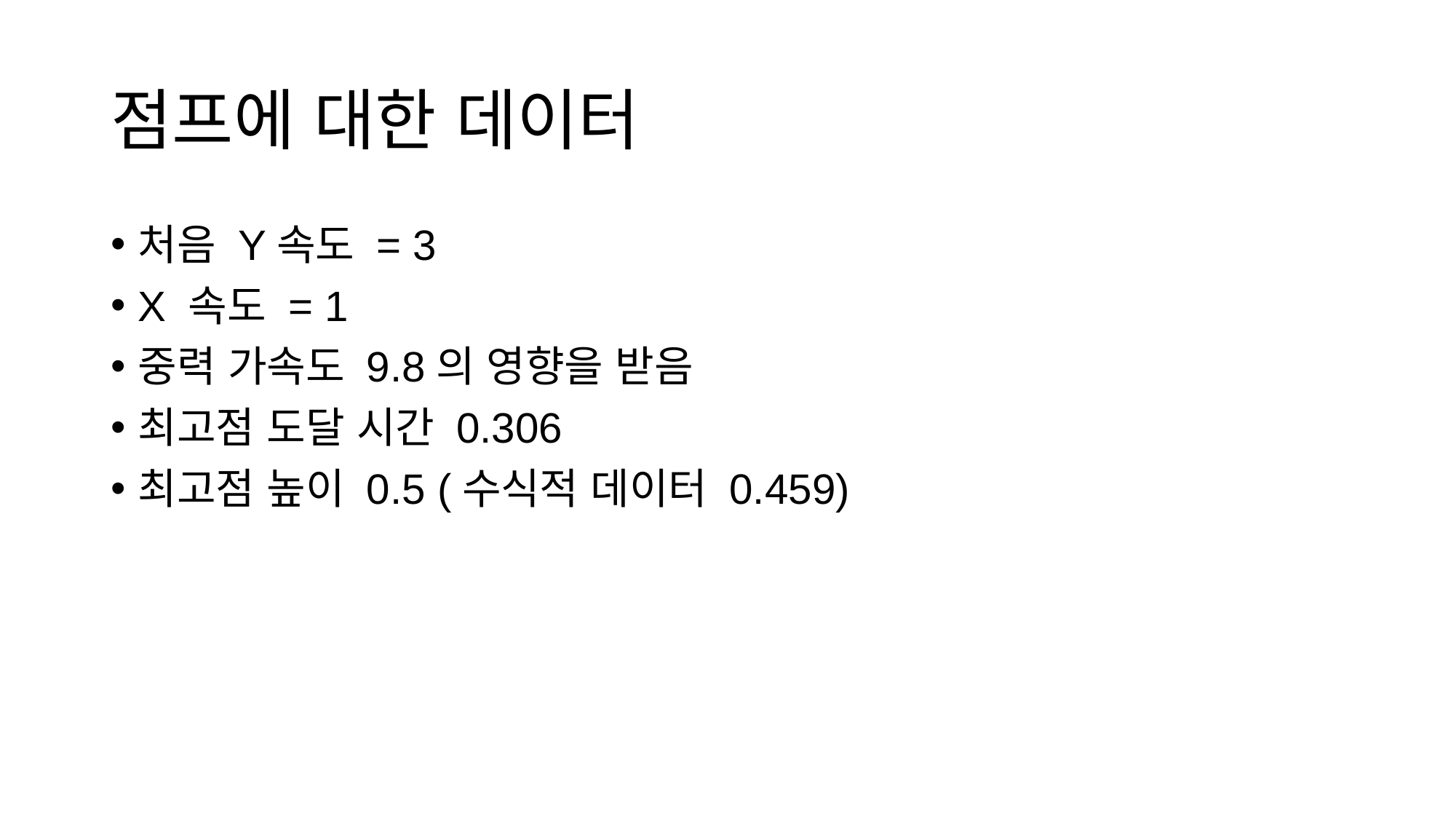

# 점프에 대한 데이터
처음 Y속도 = 3
X 속도 = 1
중력 가속도 9.8의 영향을 받음
최고점 도달 시간 0.306
최고점 높이 0.5 (수식적 데이터 0.459)